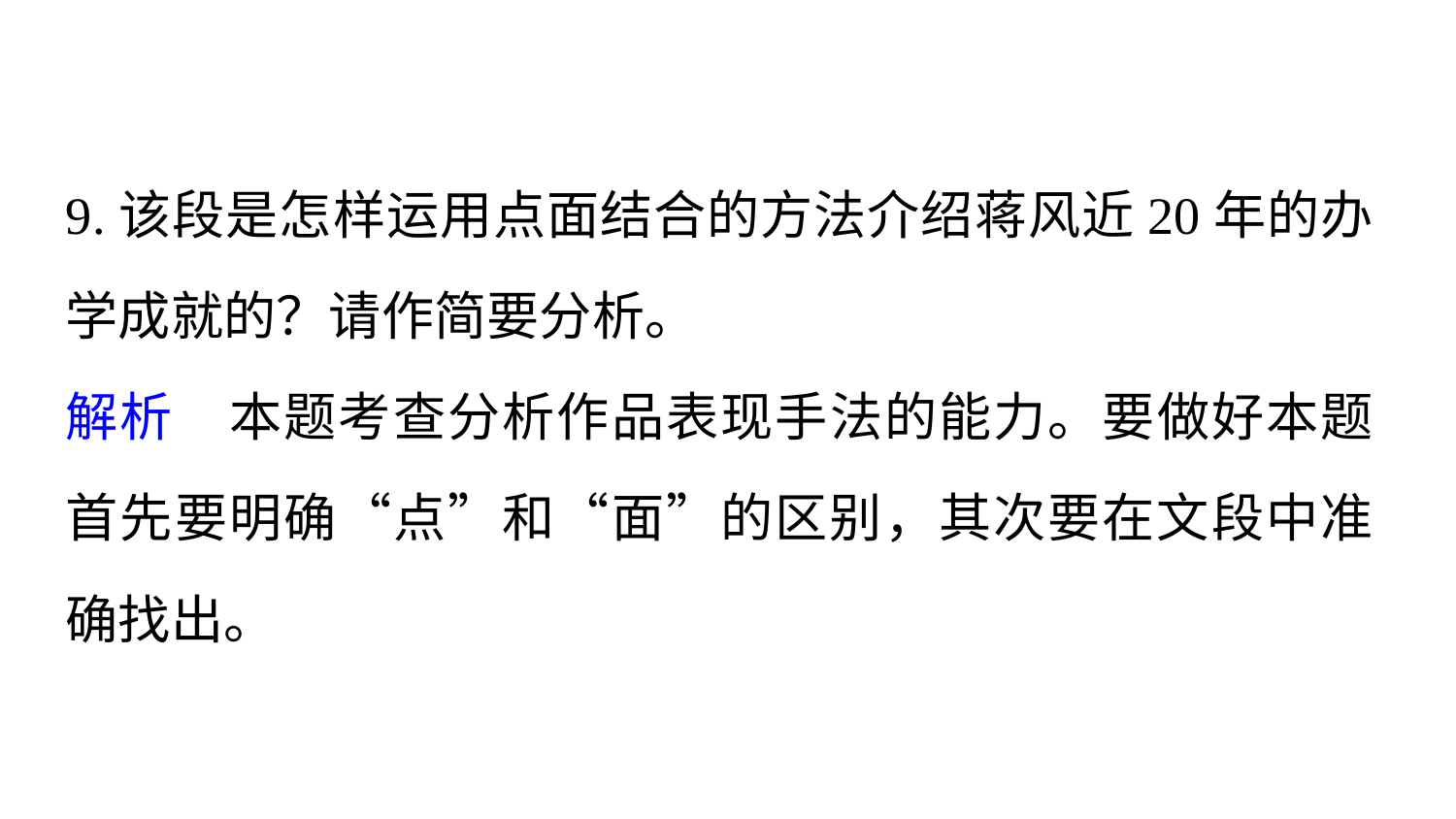

9.该段是怎样运用点面结合的方法介绍蒋风近20年的办学成就的？请作简要分析。
解析　本题考查分析作品表现手法的能力。要做好本题首先要明确“点”和“面”的区别，其次要在文段中准确找出。